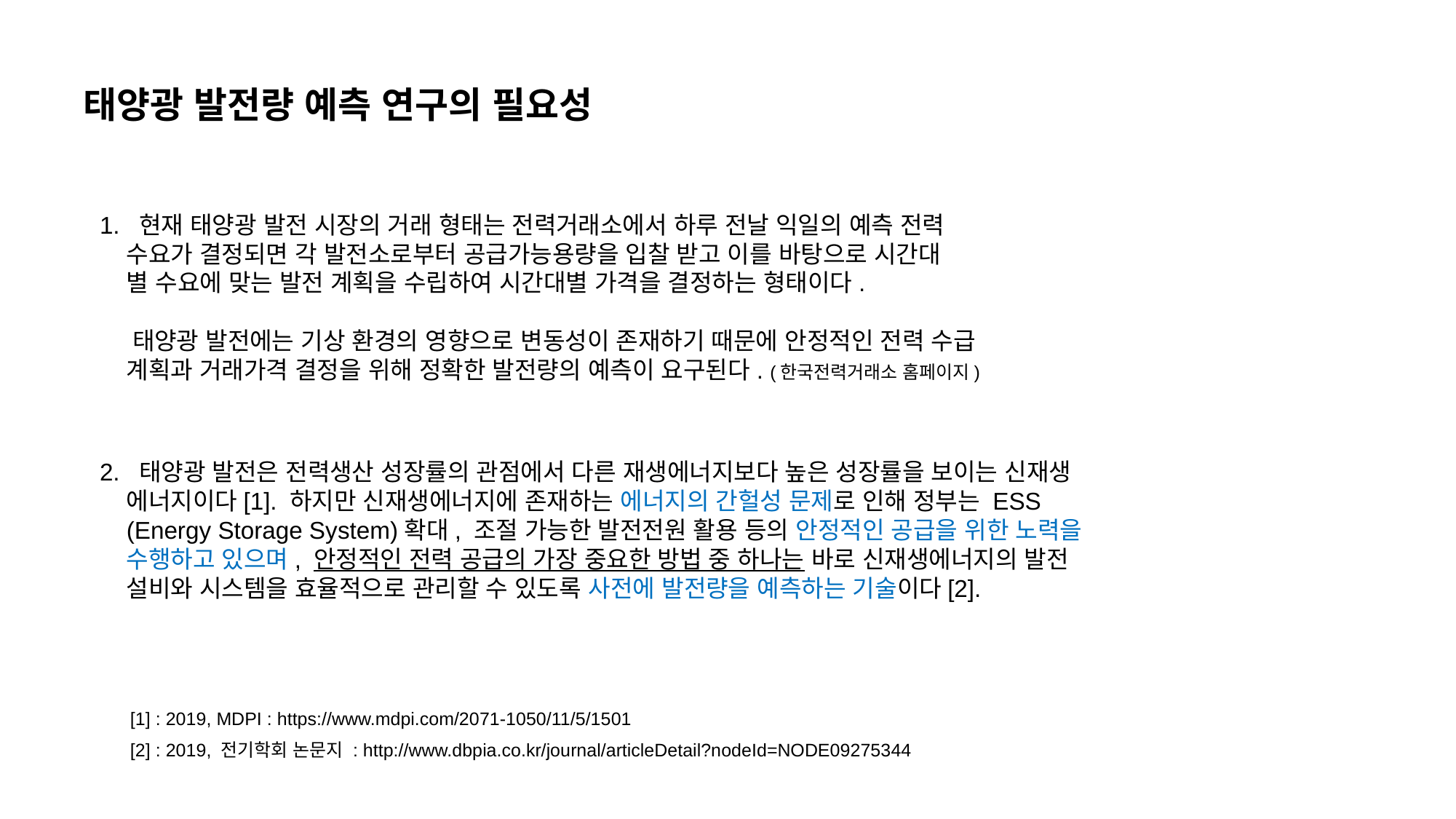

태양광 발전량 예측 연구의 필요성
1.  현재 태양광 발전 시장의 거래 형태는 전력거래소에서 하루 전날 익일의 예측 전력
    수요가 결정되면 각 발전소로부터 공급가능용량을 입찰 받고 이를 바탕으로 시간대
    별 수요에 맞는 발전 계획을 수립하여 시간대별 가격을 결정하는 형태이다.

    태양광 발전에는 기상 환경의 영향으로 변동성이 존재하기 때문에 안정적인 전력 수급
    계획과 거래가격 결정을 위해 정확한 발전량의 예측이 요구된다. (한국전력거래소 홈페이지)

2.  태양광 발전은 전력생산 성장률의 관점에서 다른 재생에너지보다 높은 성장률을 보이는 신재생
    에너지이다[1]. 하지만 신재생에너지에 존재하는 에너지의 간헐성 문제로 인해 정부는 ESS
    (Energy Storage System)확대, 조절 가능한 발전전원 활용 등의 안정적인 공급을 위한 노력을
    수행하고 있으며, 안정적인 전력 공급의 가장 중요한 방법 중 하나는 바로 신재생에너지의 발전
    설비와 시스템을 효율적으로 관리할 수 있도록 사전에 발전량을 예측하는 기술이다[2].

      [1] : 2019, MDPI : https://www.mdpi.com/2071-1050/11/5/1501
    [2] : 2019, 전기학회 논문지 : http://www.dbpia.co.kr/journal/articleDetail?nodeId=NODE09275344